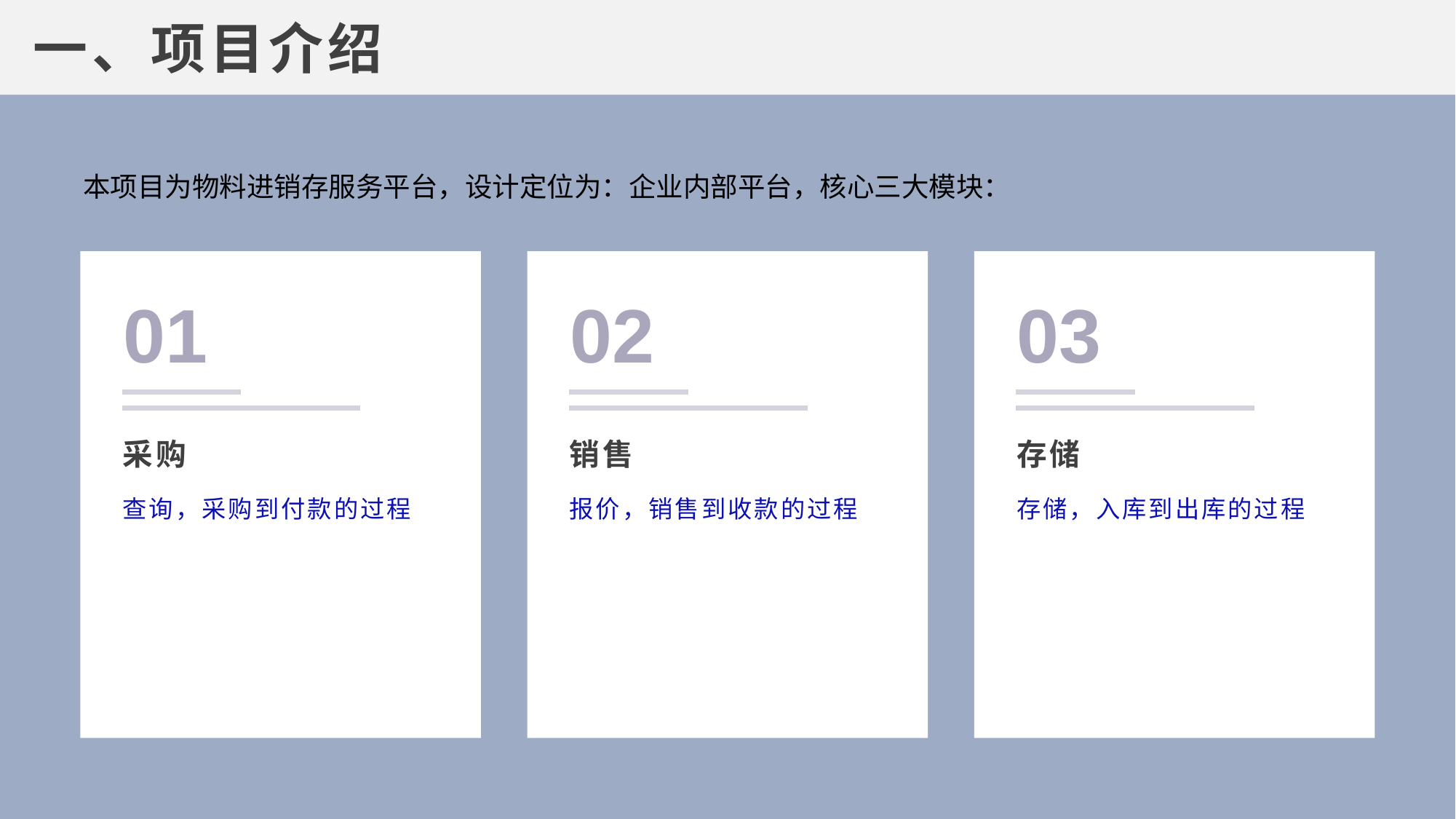

一、项目介绍
本项目为物料进销存服务平台，设计定位为：企业内部平台，核心三大模块：

01
02
03
采购
销售
存储
查询，采购到付款的过程
报价，销售到收款的过程

存储，入库到出库的过程